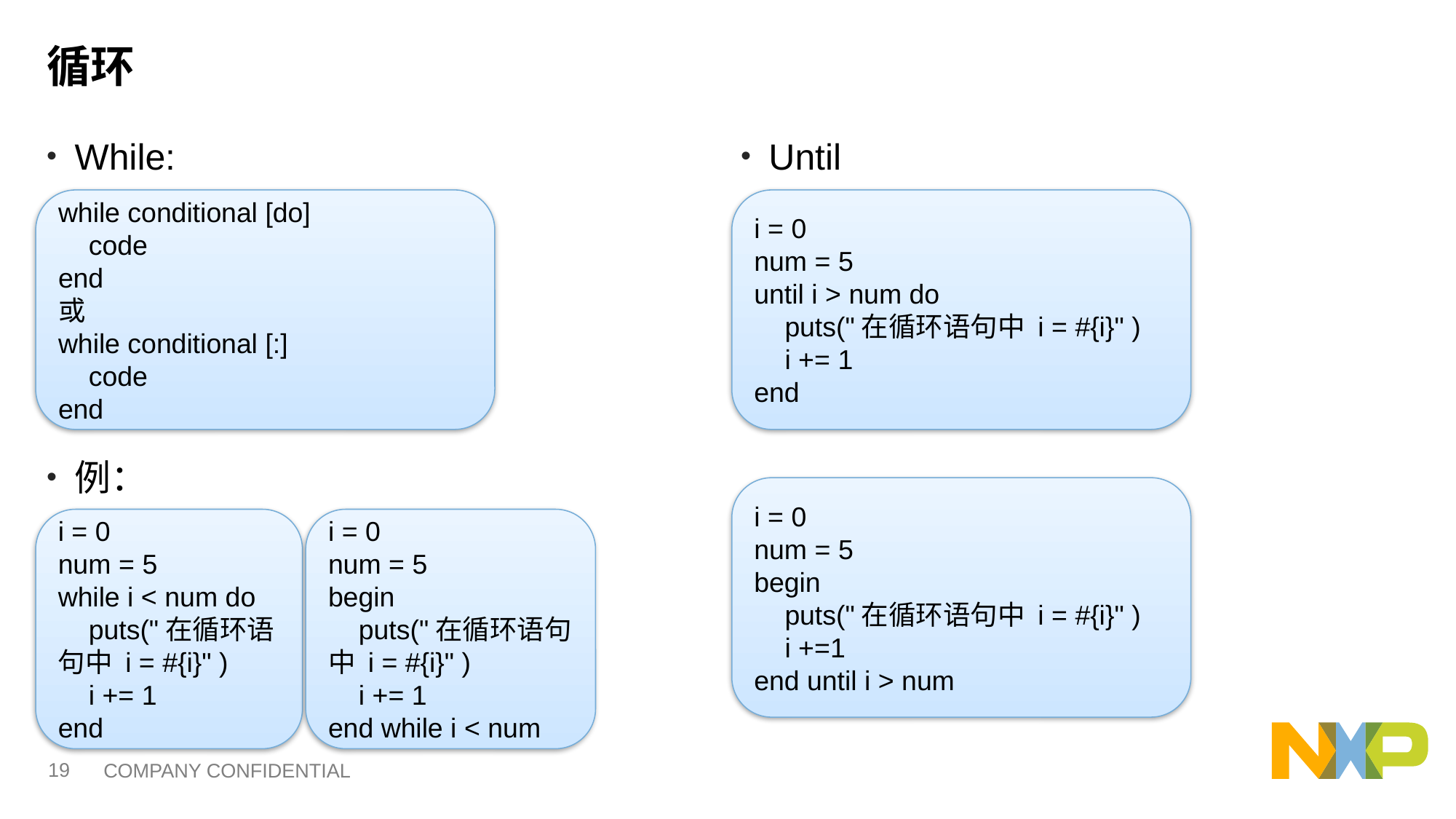

# 循环
While:

例：
Until
i = 0
num = 5
until i > num do
    puts("在循环语句中 i = #{i}" )
    i += 1
end
while conditional [do]
    code
end
或
while conditional [:]
    code
end
i = 0
num = 5
begin
    puts("在循环语句中 i = #{i}" )
    i +=1
end until i > num
i = 0
num = 5
while i < num do
    puts("在循环语句中 i = #{i}" )
    i += 1
end
i = 0
num = 5
begin
    puts("在循环语句中 i = #{i}" )
    i += 1
end while i < num